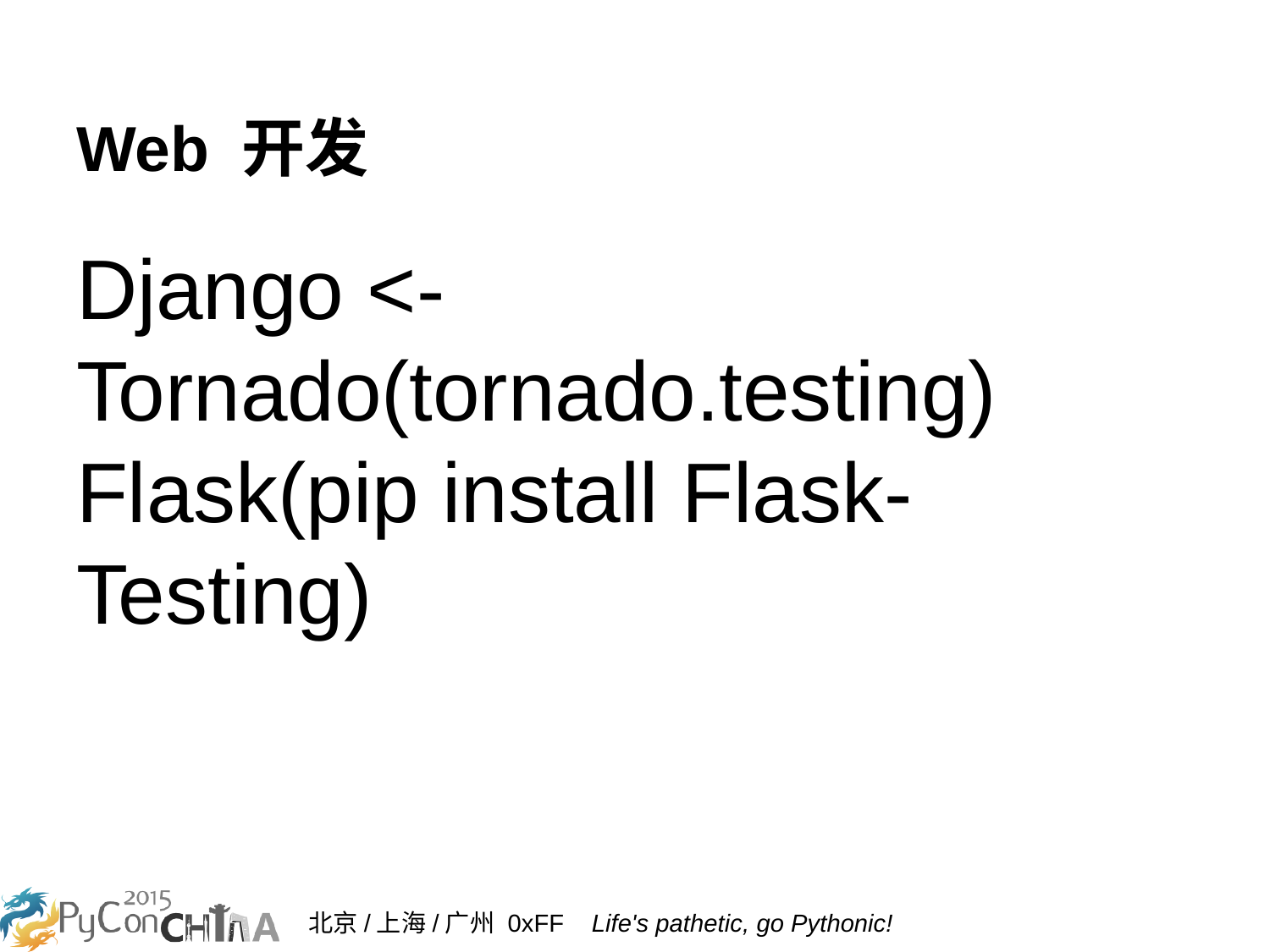

# Web 开发
Django <-
Tornado(tornado.testing)
Flask(pip install Flask-Testing)